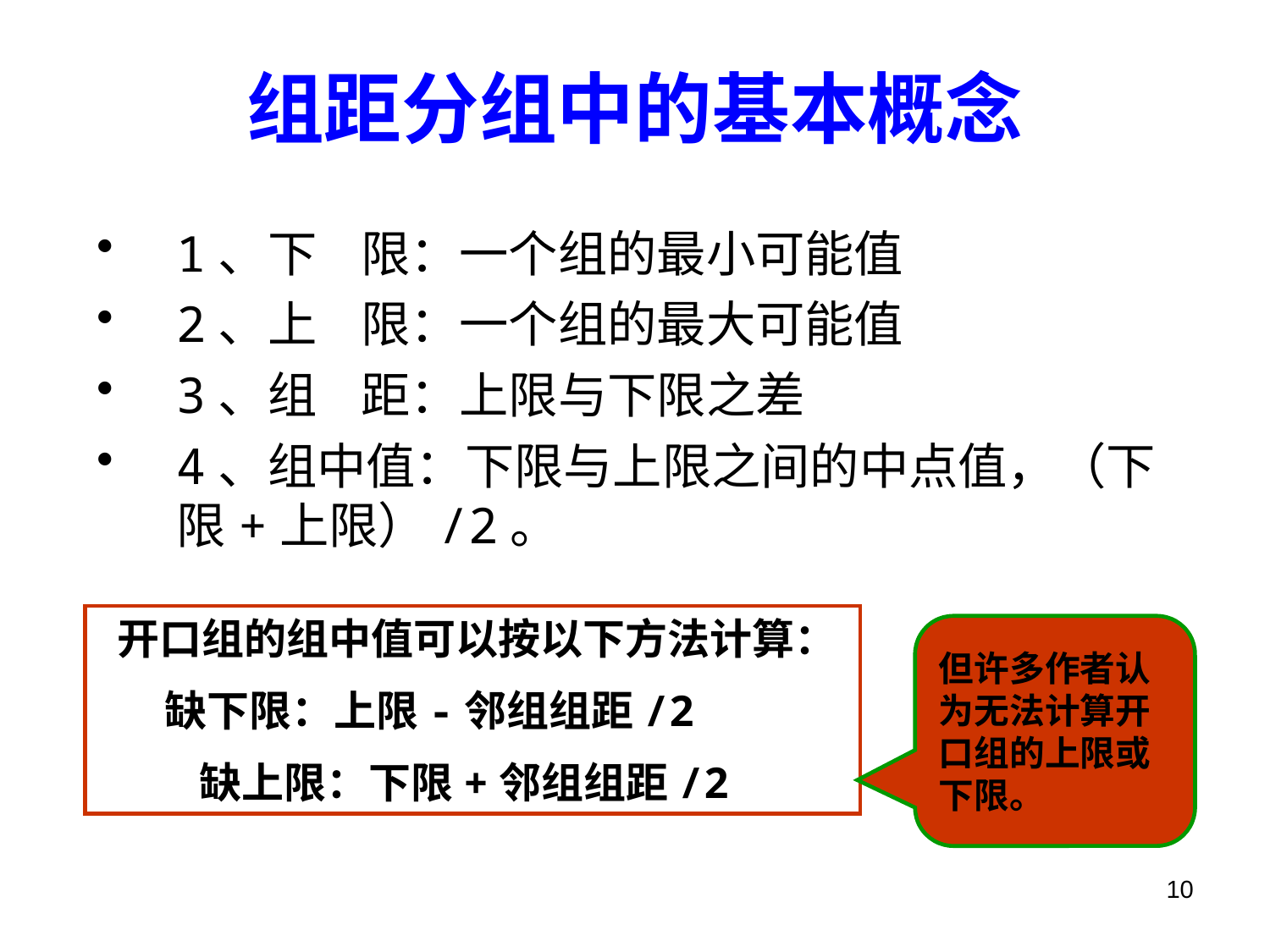

# 组距分组中的基本概念
1、下    限：一个组的最小可能值
2、上    限：一个组的最大可能值
3、组    距：上限与下限之差
4、组中值：下限与上限之间的中点值，（下限+上限）/2。

 开口组的组中值可以按以下方法计算：
      缺下限：上限-邻组组距/2
   缺上限：下限+邻组组距/2
但许多作者认为无法计算开口组的上限或下限。
10